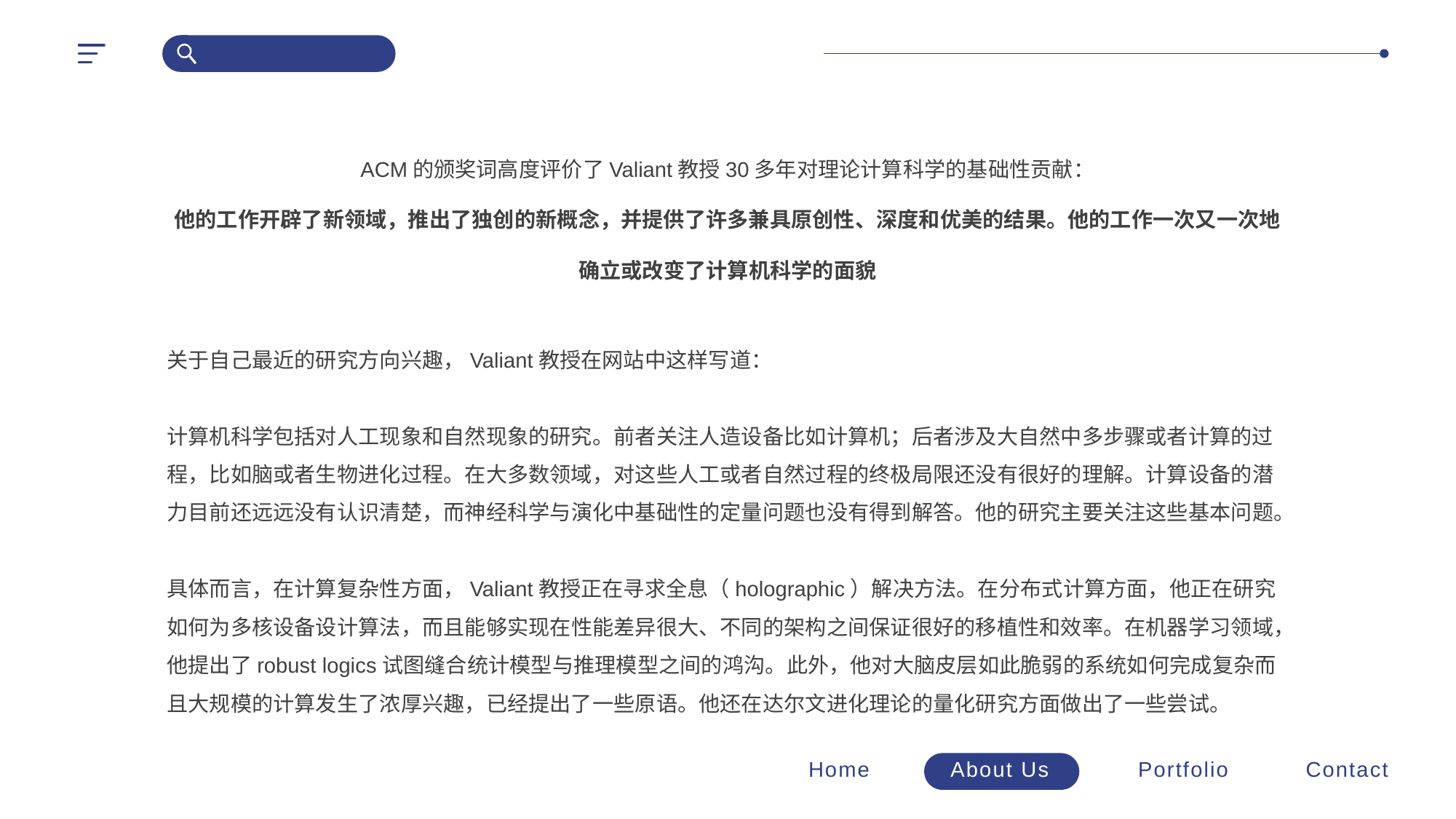

ACM的颁奖词高度评价了Valiant教授30多年对理论计算科学的基础性贡献：
他的工作开辟了新领域，推出了独创的新概念，并提供了许多兼具原创性、深度和优美的结果。他的工作一次又一次地确立或改变了计算机科学的面貌

关于自己最近的研究方向兴趣，Valiant教授在网站中这样写道：

计算机科学包括对人工现象和自然现象的研究。前者关注人造设备比如计算机；后者涉及大自然中多步骤或者计算的过程，比如脑或者生物进化过程。在大多数领域，对这些人工或者自然过程的终极局限还没有很好的理解。计算设备的潜力目前还远远没有认识清楚，而神经科学与演化中基础性的定量问题也没有得到解答。他的研究主要关注这些基本问题。

具体而言，在计算复杂性方面，Valiant教授正在寻求全息（holographic）解决方法。在分布式计算方面，他正在研究如何为多核设备设计算法，而且能够实现在性能差异很大、不同的架构之间保证很好的移植性和效率。在机器学习领域，他提出了robust logics试图缝合统计模型与推理模型之间的鸿沟。此外，他对大脑皮层如此脆弱的系统如何完成复杂而且大规模的计算发生了浓厚兴趣，已经提出了一些原语。他还在达尔文进化理论的量化研究方面做出了一些尝试。
Home
About Us

Portfolio
Contact